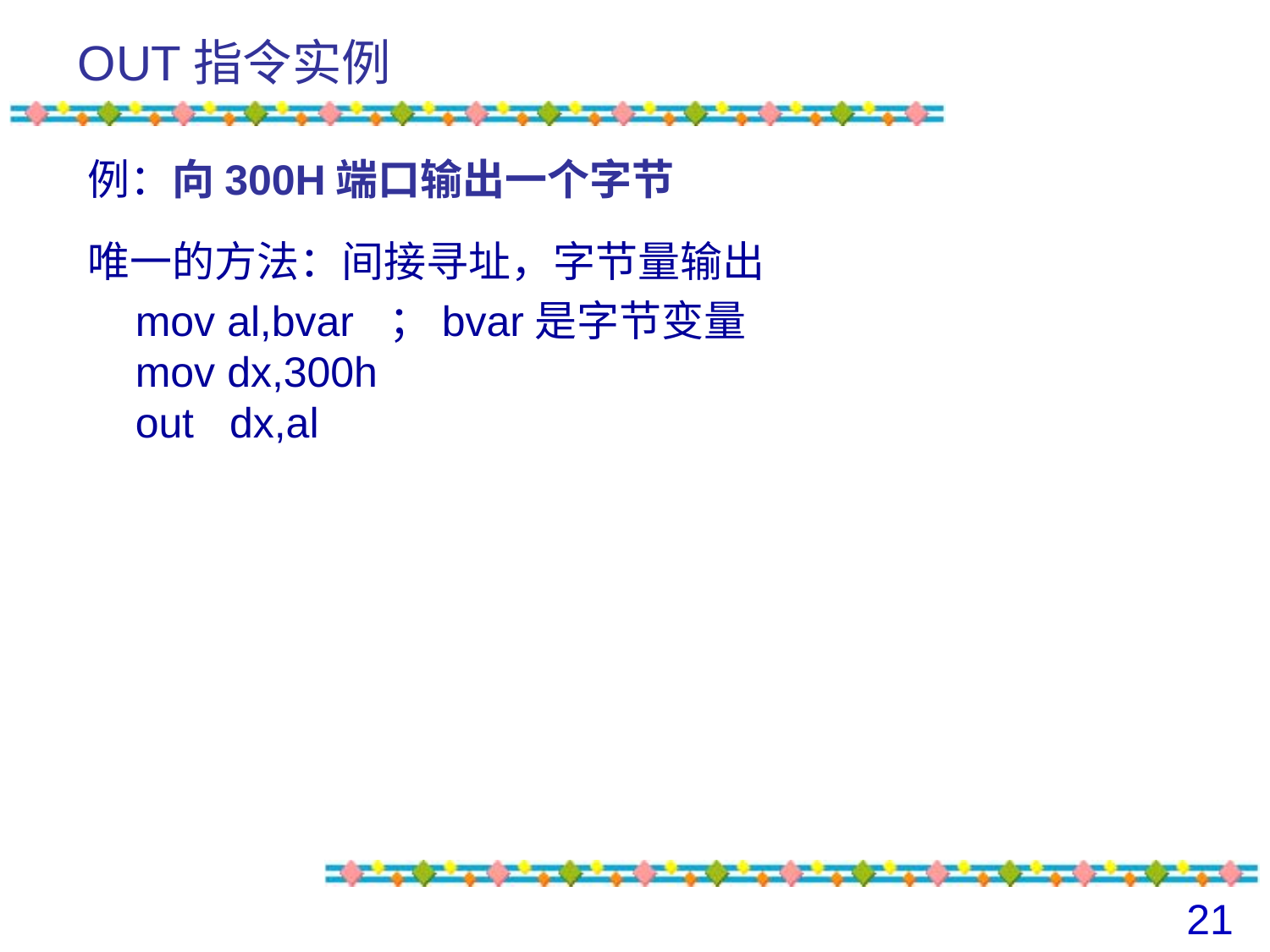

# OUT指令实例
例：向300H端口输出一个字节
唯一的方法：间接寻址，字节量输出
	mov al,bvar	；bvar是字节变量
	mov dx,300h
	out   dx,al